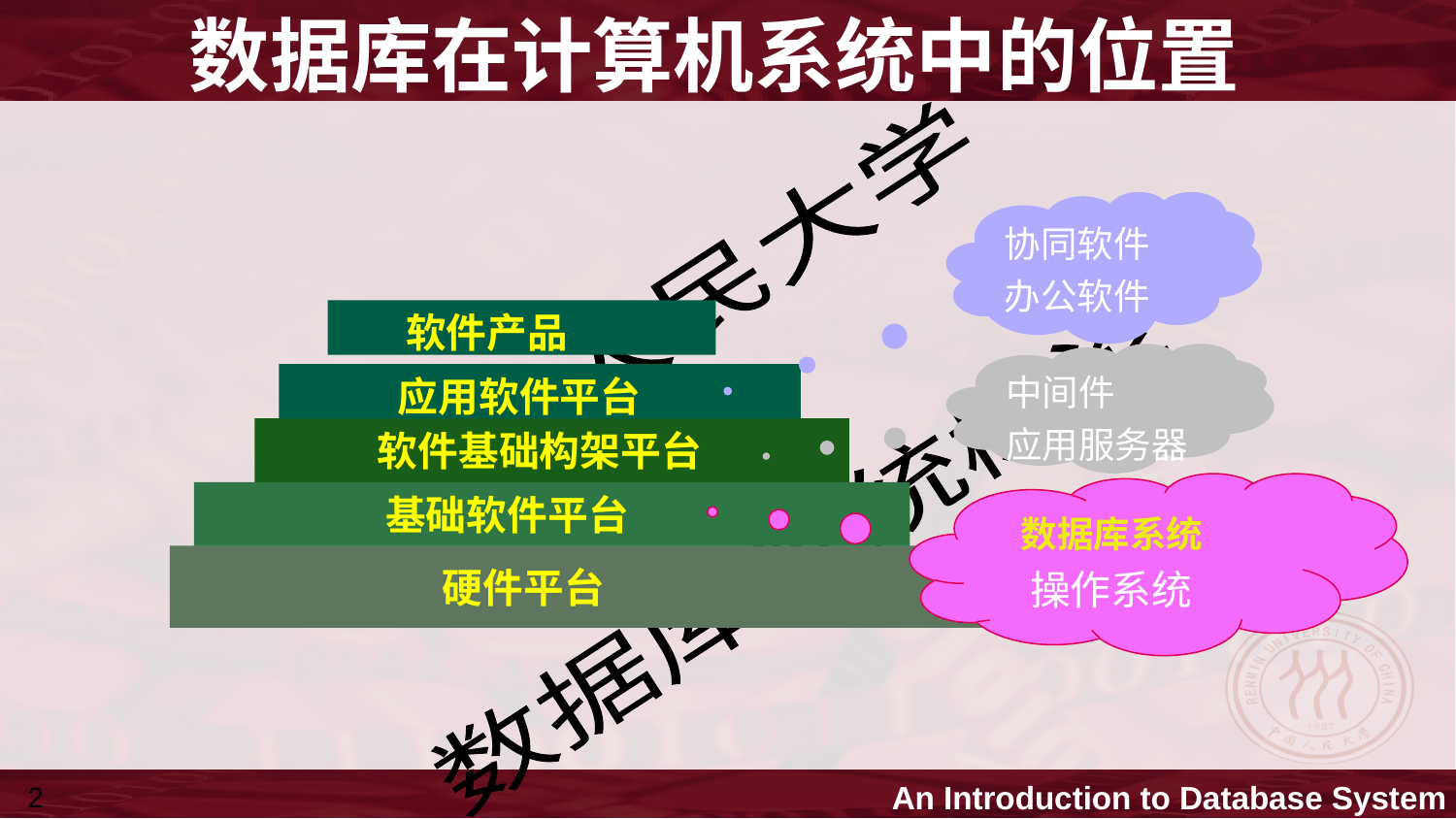

# 数据库在计算机系统中的位置
协同软件
办公软件

软件产品

中间件
应用服务器
应用软件平台

软件基础构架平台
  数据库系统
   操作系统

基础软件平台

硬件平台
2